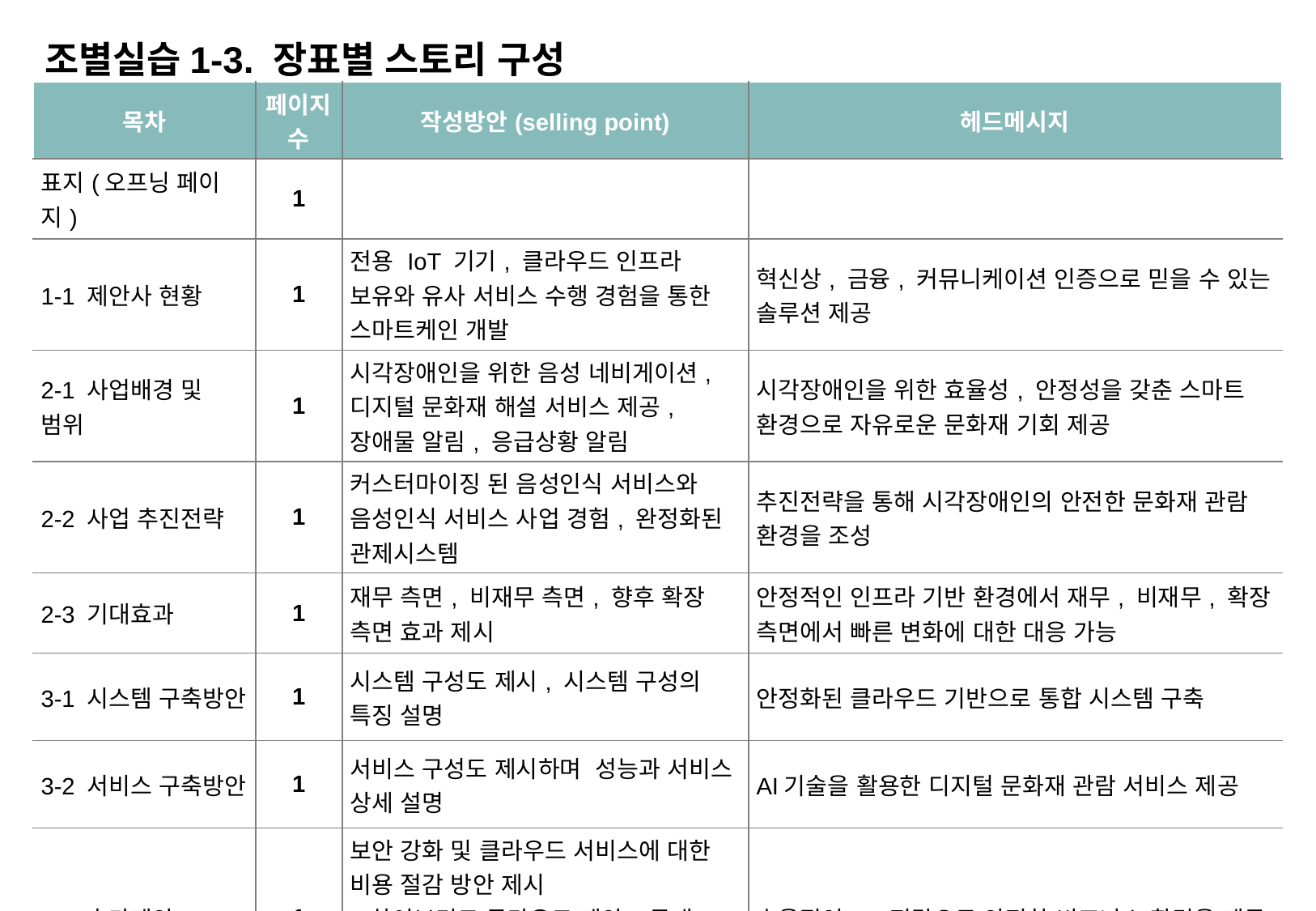

# 조별실습1-3. 장표별 스토리 구성
| 목차 | 페이지 수 | 작성방안(selling point) | 헤드메시지 |
| --- | --- | --- | --- |
| 표지(오프닝 페이지) | 1 |  |  |
| 1-1 제안사 현황 | 1 | 전용 IoT 기기, 클라우드 인프라 보유와 유사 서비스 수행 경험을 통한 스마트케인 개발 | 혁신상, 금융, 커뮤니케이션 인증으로 믿을 수 있는 솔루션 제공 |
| 2-1 사업배경 및 범위 | 1 | 시각장애인을 위한 음성 네비게이션, 디지털 문화재 해설 서비스 제공, 장애물 알림, 응급상황 알림 | 시각장애인을 위한 효율성, 안정성을 갖춘 스마트 환경으로 자유로운 문화재 기회 제공 |
| 2-2 사업 추진전략 | 1 | 커스터마이징 된 음성인식 서비스와 음성인식 서비스 사업 경험, 완정화된 관제시스템 | 추진전략을 통해 시각장애인의 안전한 문화재 관람 환경을 조성 |
| 2-3 기대효과 | 1 | 재무 측면, 비재무 측면, 향후 확장 측면 효과 제시 | 안정적인 인프라 기반 환경에서 재무, 비재무, 확장 측면에서 빠른 변화에 대한 대응 가능 |
| 3-1 시스템 구축방안 | 1 | 시스템 구성도 제시, 시스템 구성의 특징 설명 | 안정화된 클라우드 기반으로 통합 시스템 구축 |
| 3-2 서비스 구축방안 | 1 | 서비스 구성도 제시하며 성능과 서비스 상세 설명 | AI기술을 활용한 디지털 문화재 관람 서비스 제공 |
| 4-1 추가제안 | 1 | 보안 강화 및 클라우드 서비스에 대한 비용 절감 방안 제시 - 하이브리드 클라우드 제안, 공개 SW 전환, Secure gate로 PC 관리, GWS 제안 | 효율적인 IT 전략으로 안전한 비즈니스 환경을 제공 |